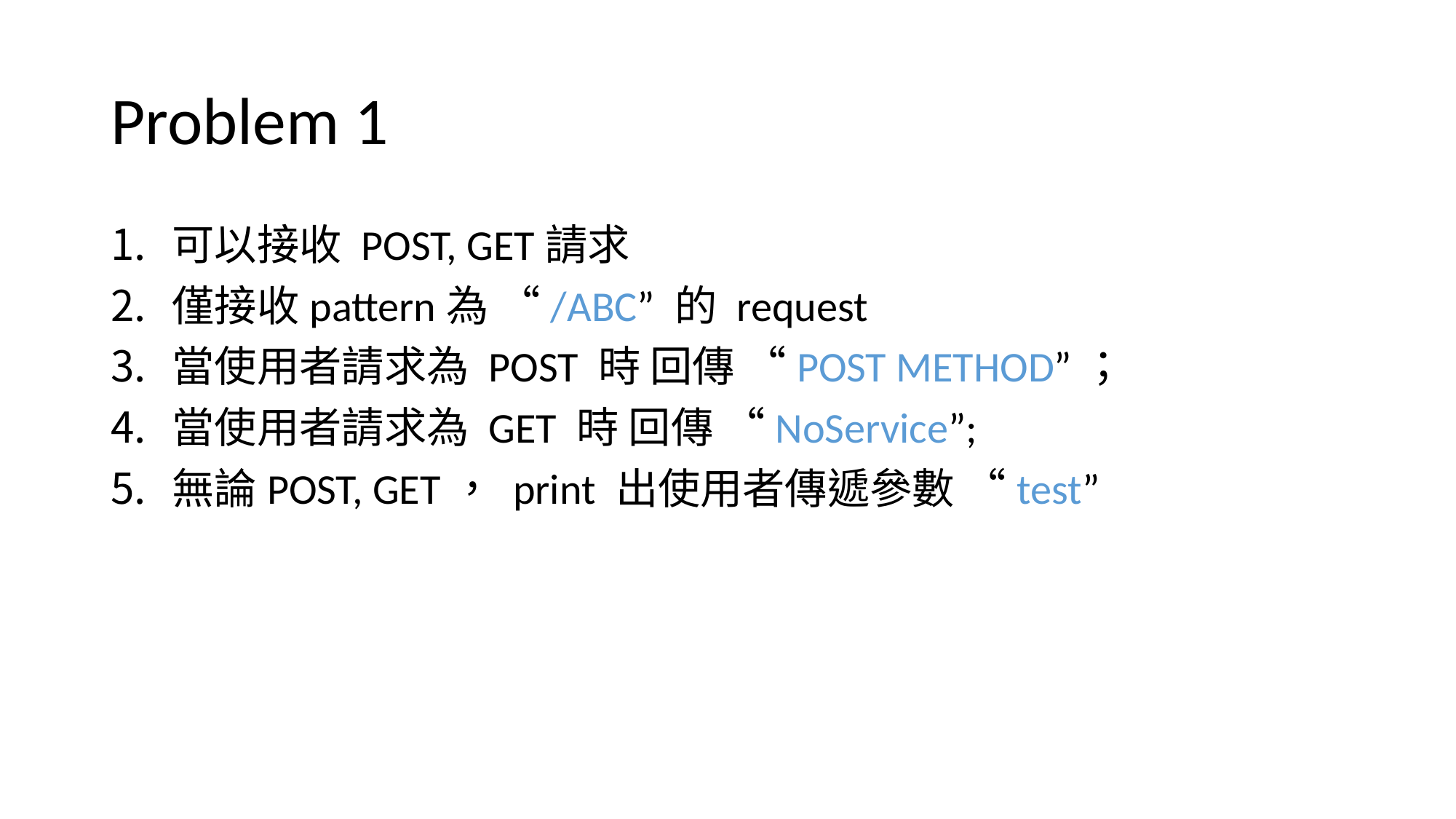

# Problem 1
可以接收 POST, GET請求
僅接收pattern為 “/ABC” 的 request
當使用者請求為 POST 時 回傳 “POST METHOD”；
當使用者請求為 GET 時 回傳 “NoService”;
無論POST, GET， print 出使用者傳遞參數 “test”